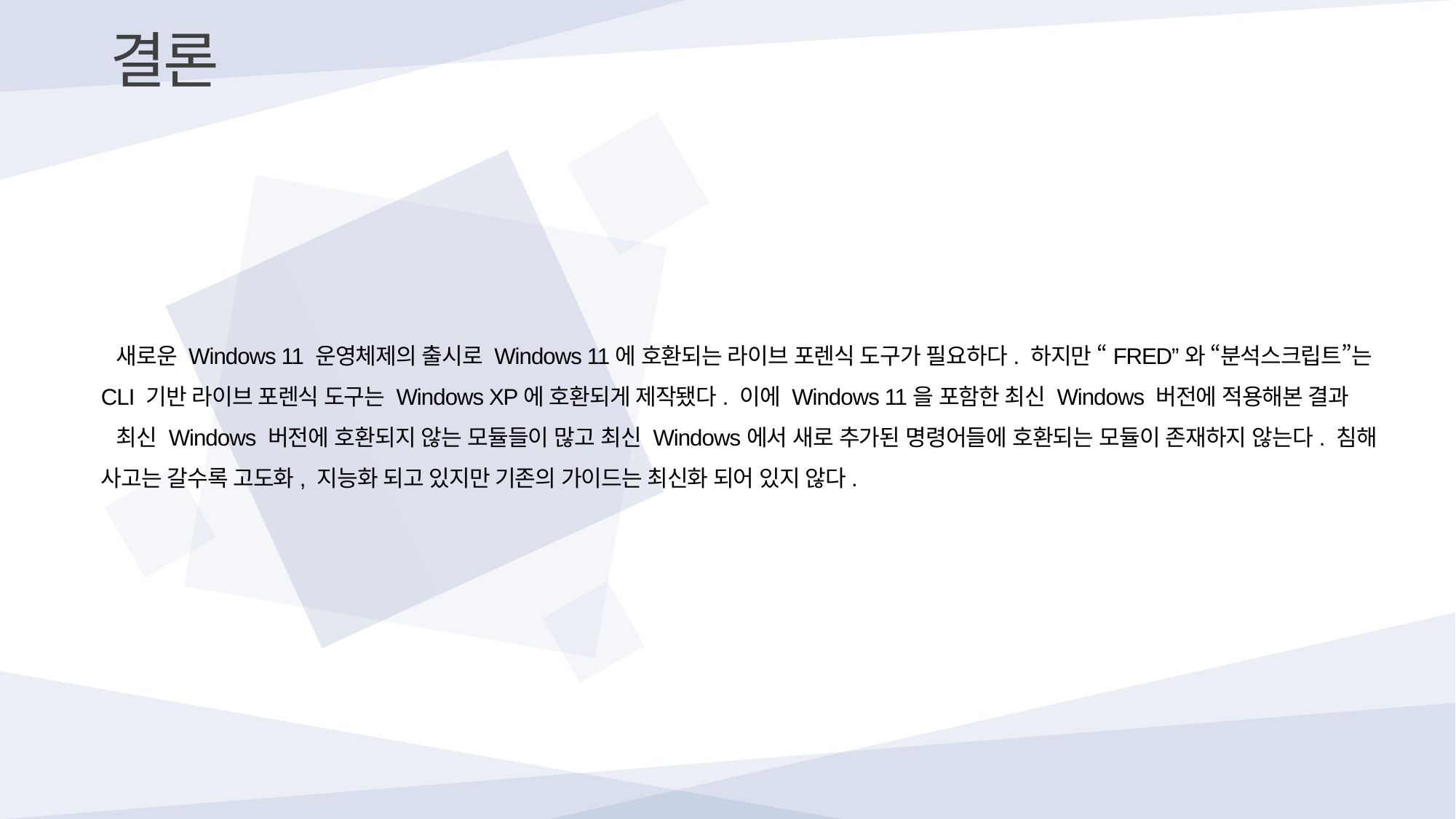

결론
새로운 Windows 11 운영체제의 출시로 Windows 11에 호환되는 라이브 포렌식 도구가 필요하다. 하지만 “FRED”와 “분석스크립트”는  CLI 기반 라이브 포렌식 도구는 Windows XP에 호환되게 제작됐다. 이에 Windows 11을 포함한 최신 Windows 버전에 적용해본 결과
최신 Windows 버전에 호환되지 않는 모듈들이 많고 최신 Windows에서 새로 추가된 명령어들에 호환되는 모듈이 존재하지 않는다. 침해 사고는 갈수록 고도화, 지능화 되고 있지만 기존의 가이드는 최신화 되어 있지 않다.